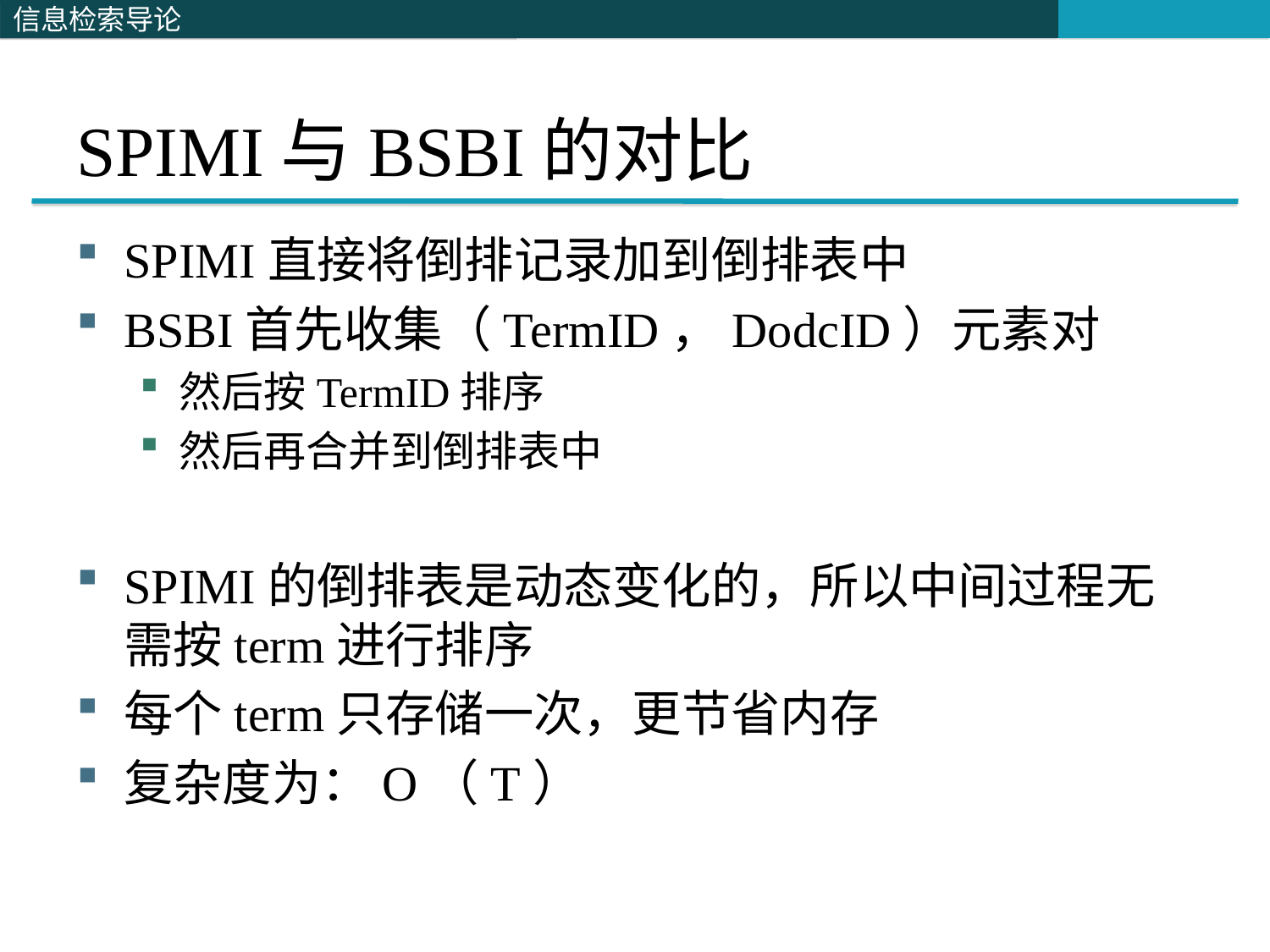

# SPIMI与BSBI的对比
SPIMI直接将倒排记录加到倒排表中
BSBI首先收集（TermID，DodcID）元素对
然后按TermID排序
然后再合并到倒排表中

SPIMI的倒排表是动态变化的，所以中间过程无需按term进行排序
每个term只存储一次，更节省内存
复杂度为：O（T）